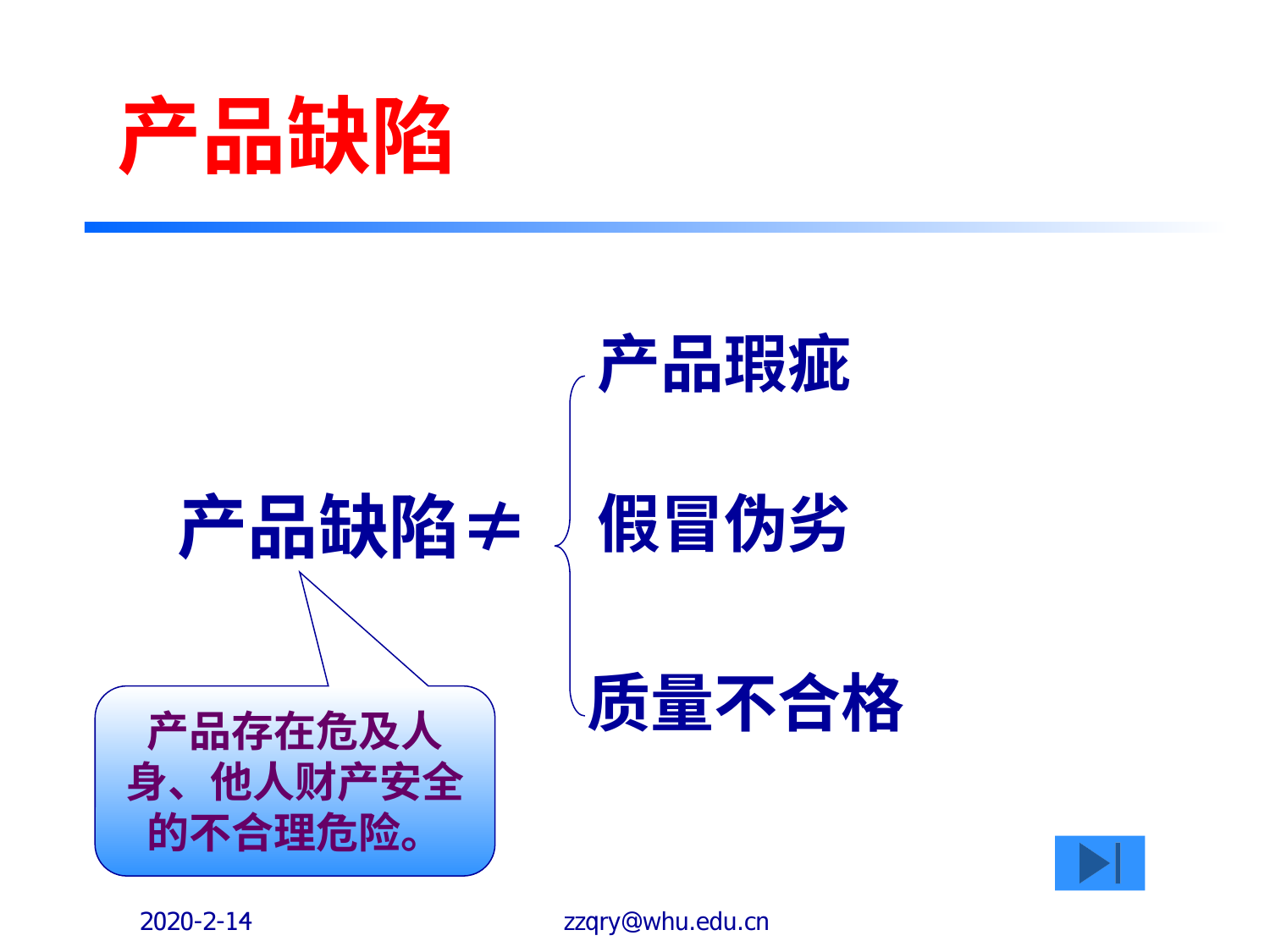

# 产品缺陷
产品瑕疵

产品缺陷≠
假冒伪劣
质量不合格
产品存在危及人身、他人财产安全的不合理危险。

2020-2-14
zzqry@whu.edu.cn